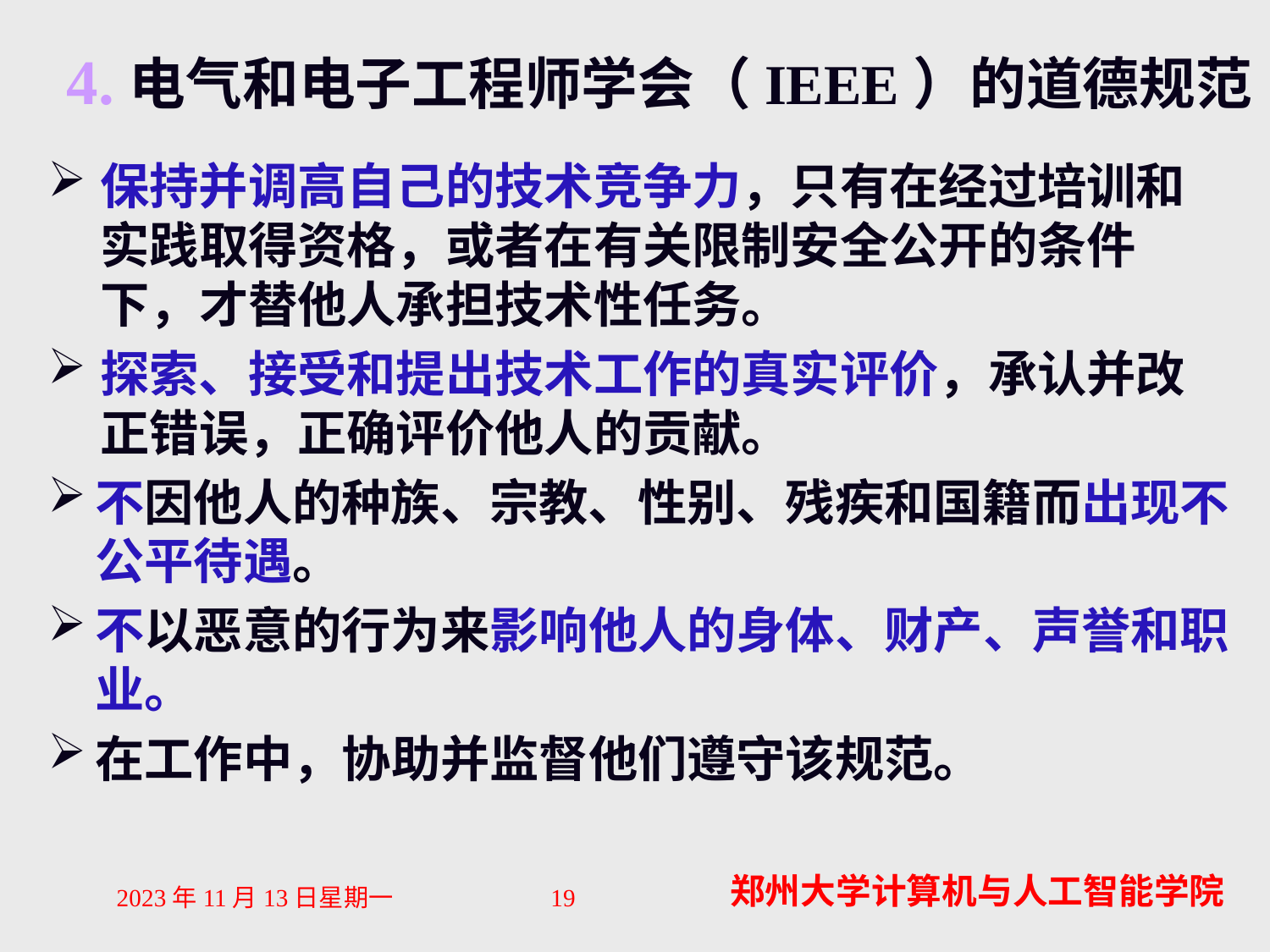

# 4.电气和电子工程师学会（IEEE）的道德规范
保持并调高自己的技术竞争力，只有在经过培训和实践取得资格，或者在有关限制安全公开的条件下，才替他人承担技术性任务。
探索、接受和提出技术工作的真实评价，承认并改正错误，正确评价他人的贡献。
不因他人的种族、宗教、性别、残疾和国籍而出现不公平待遇。
不以恶意的行为来影响他人的身体、财产、声誉和职业。
在工作中，协助并监督他们遵守该规范。